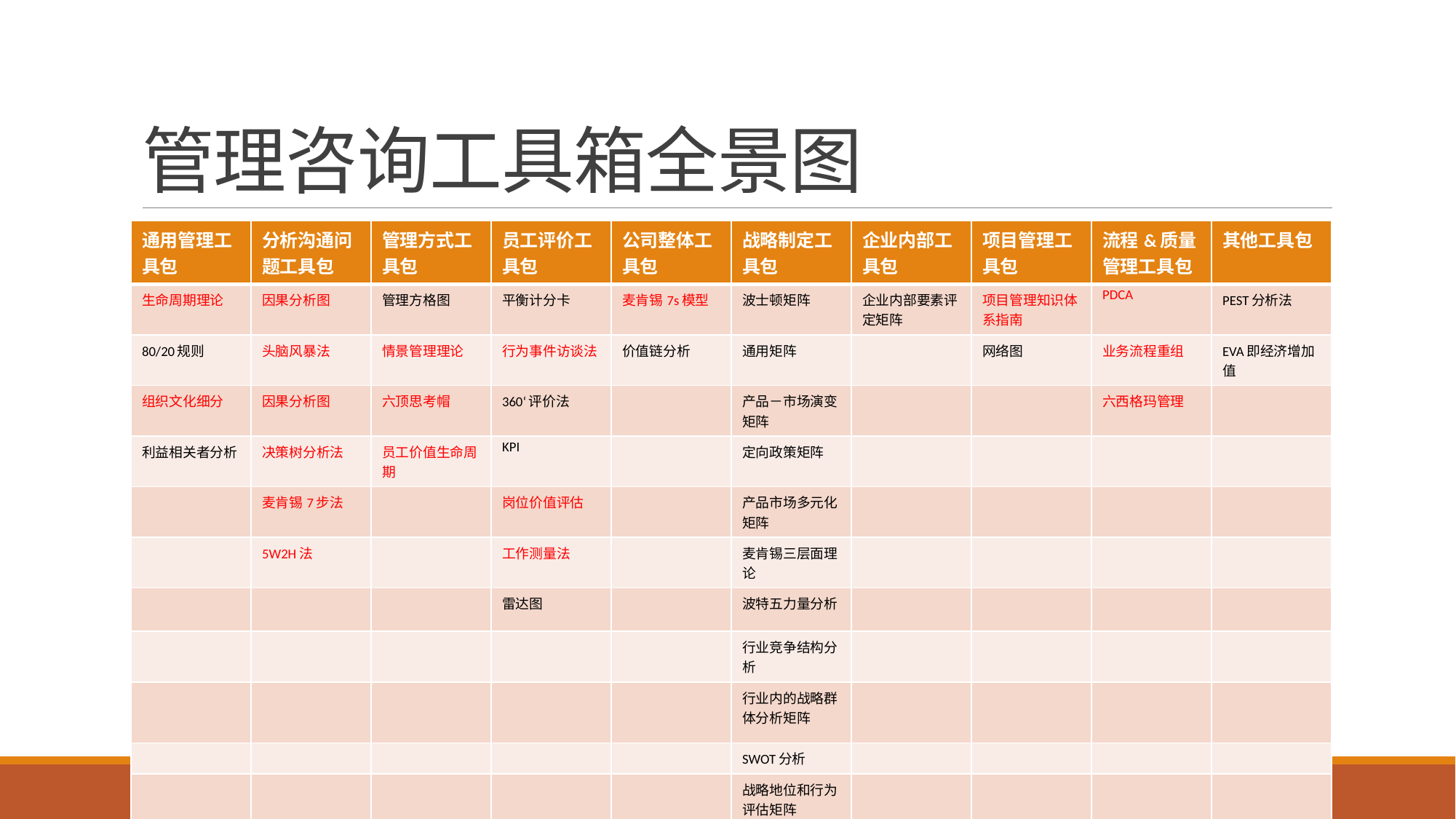

# 管理咨询工具箱全景图
| 通用管理工具包 | 分析沟通问题工具包 | 管理方式工具包 | 员工评价工具包 | 公司整体工具包 | 战略制定工具包 | 企业内部工具包 | 项目管理工具包 | 流程&质量管理工具包 | 其他工具包 |
| --- | --- | --- | --- | --- | --- | --- | --- | --- | --- |
| 生命周期理论 | 因果分析图 | 管理方格图 | 平衡计分卡 | 麦肯锡7s模型 | 波士顿矩阵 | 企业内部要素评定矩阵 | 项目管理知识体系指南 | PDCA | PEST分析法 |
| 80/20规则 | 头脑风暴法 | 情景管理理论 | 行为事件访谈法 | 价值链分析 | 通用矩阵 |  | 网络图 | 业务流程重组 | EVA即经济增加值 |
| 组织文化细分 | 因果分析图 | 六顶思考帽 | 360‘评价法 |  | 产品－市场演变矩阵 |  |  | 六西格玛管理 |  |
| 利益相关者分析 | 决策树分析法 | 员工价值生命周期 | KPI |  | 定向政策矩阵 |  |  |  |  |
|  | 麦肯锡7步法 |  | 岗位价值评估 |  | 产品市场多元化矩阵 |  |  |  |  |
|  | 5W2H法 |  | 工作测量法 |  | 麦肯锡三层面理论 |  |  |  |  |
|  |  |  | 雷达图 |  | 波特五力量分析 |  |  |  |  |
|  |  |  |  |  | 行业竞争结构分析 |  |  |  |  |
|  |  |  |  |  | 行业内的战略群体分析矩阵 |  |  |  |  |
|  |  |  |  |  | SWOT分析 |  |  |  |  |
|  |  |  |  |  | 战略地位和行为评估矩阵 |  |  |  |  |
|  |  |  |  |  | 战略钟模型 |  |  |  |  |